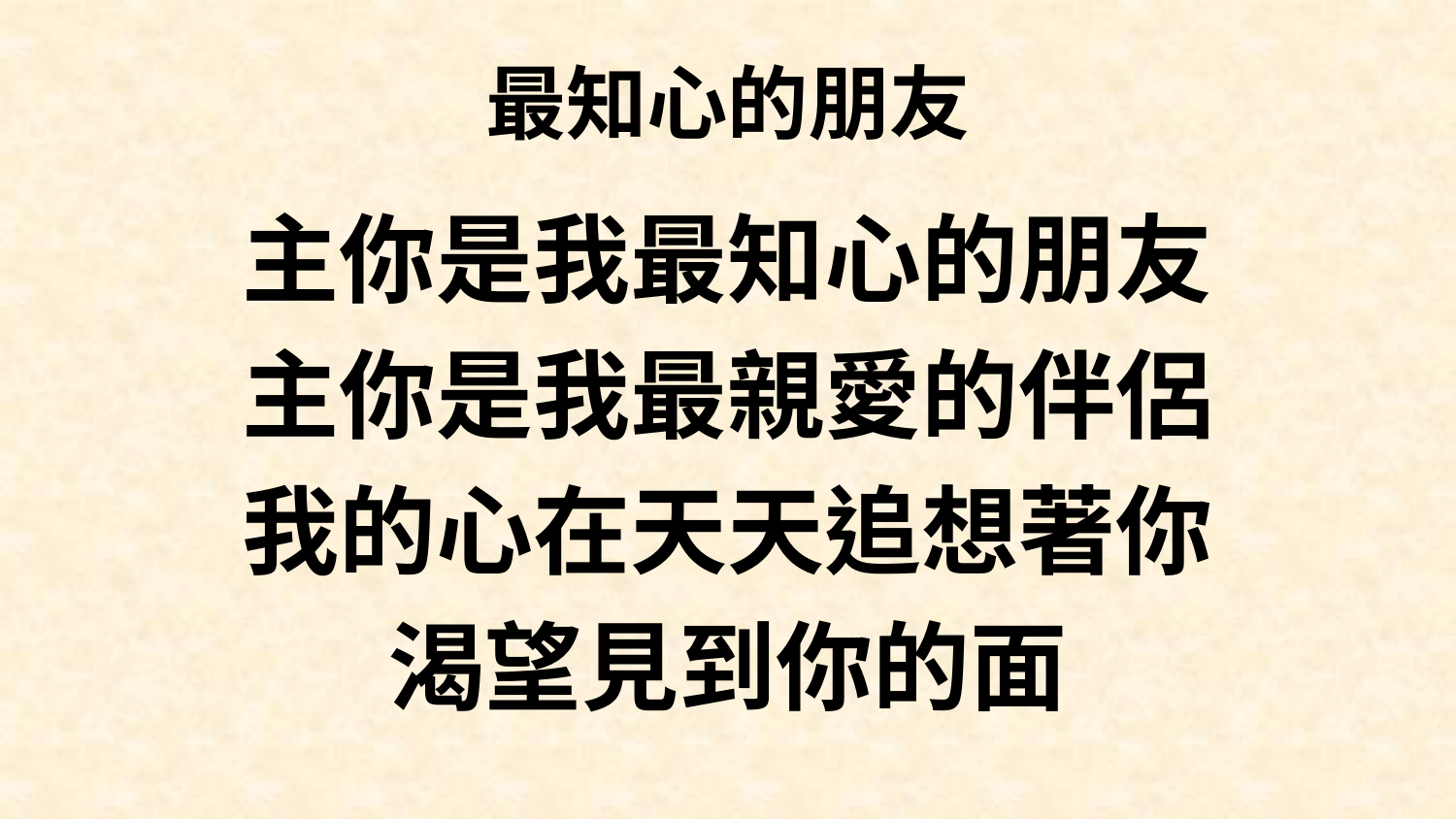

# 最知心的朋友
主你是我最知心的朋友
主你是我最親愛的伴侶
我的心在天天追想著你
渴望見到你的面